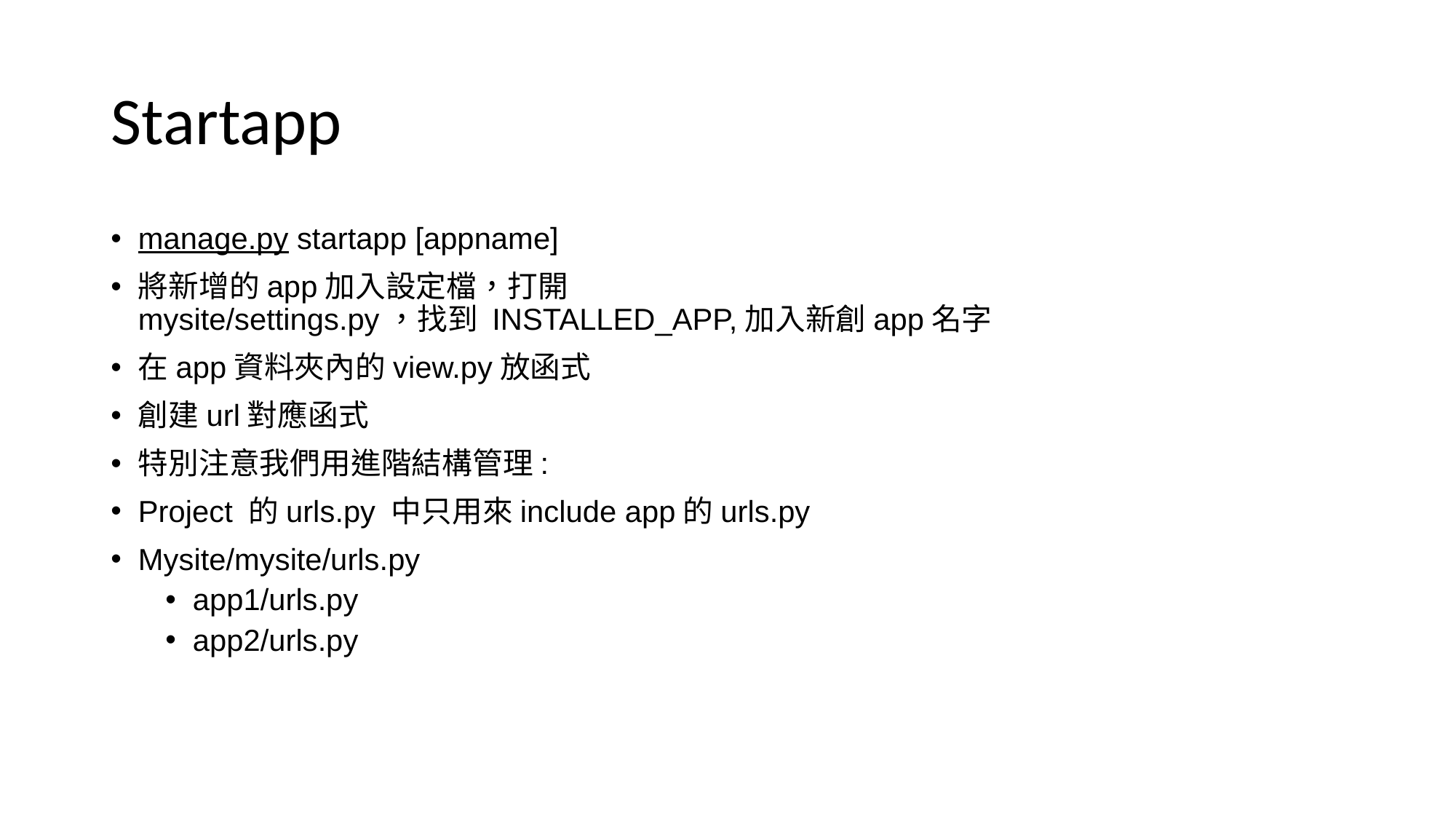

# Startapp
manage.py startapp [appname]
將新增的app加入設定檔，打開
mysite/settings.py，找到 INSTALLED_APP,加入新創app名字
在app資料夾內的view.py放函式
創建url對應函式
特別注意我們用進階結構管理:
Project 的urls.py 中只用來include app的urls.py
Mysite/mysite/urls.py
app1/urls.py
app2/urls.py